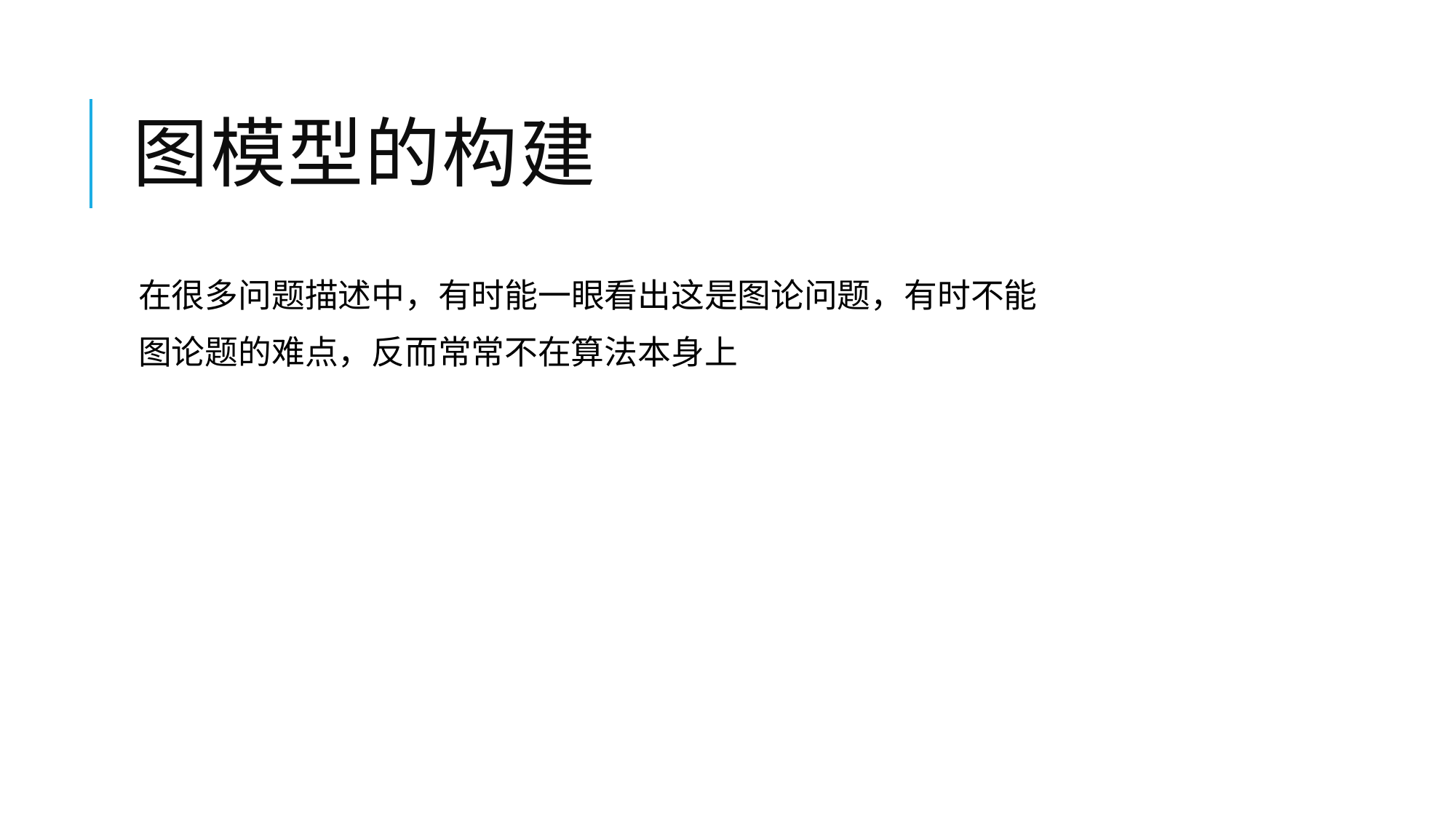

# 图模型的构建
在很多问题描述中，有时能一眼看出这是图论问题，有时不能
图论题的难点，反而常常不在算法本身上